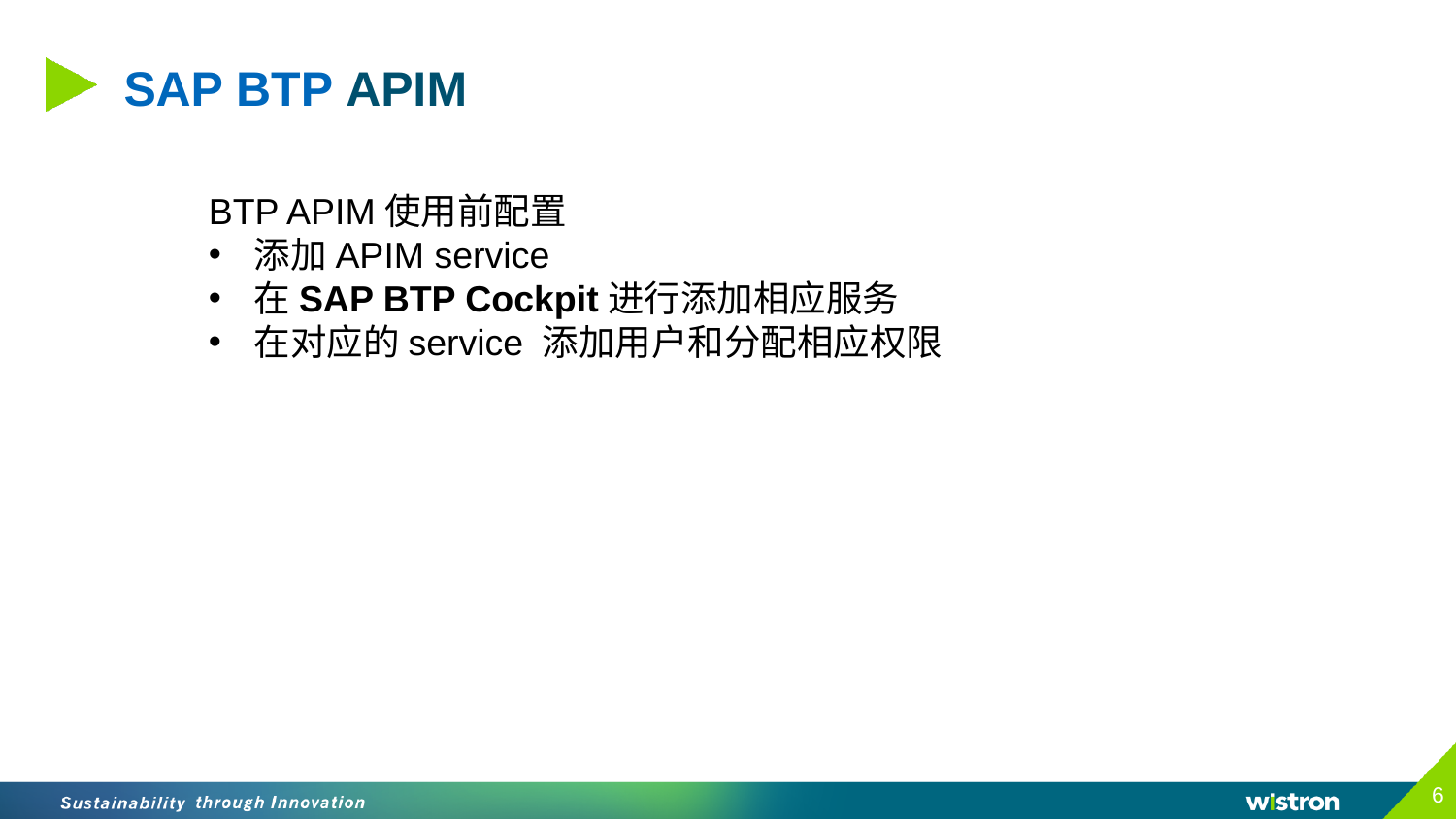

# SAP BTP APIM

BTP APIM使用前配置
添加APIM service
在SAP BTP Cockpit进行添加相应服务
在对应的service 添加用户和分配相应权限

6